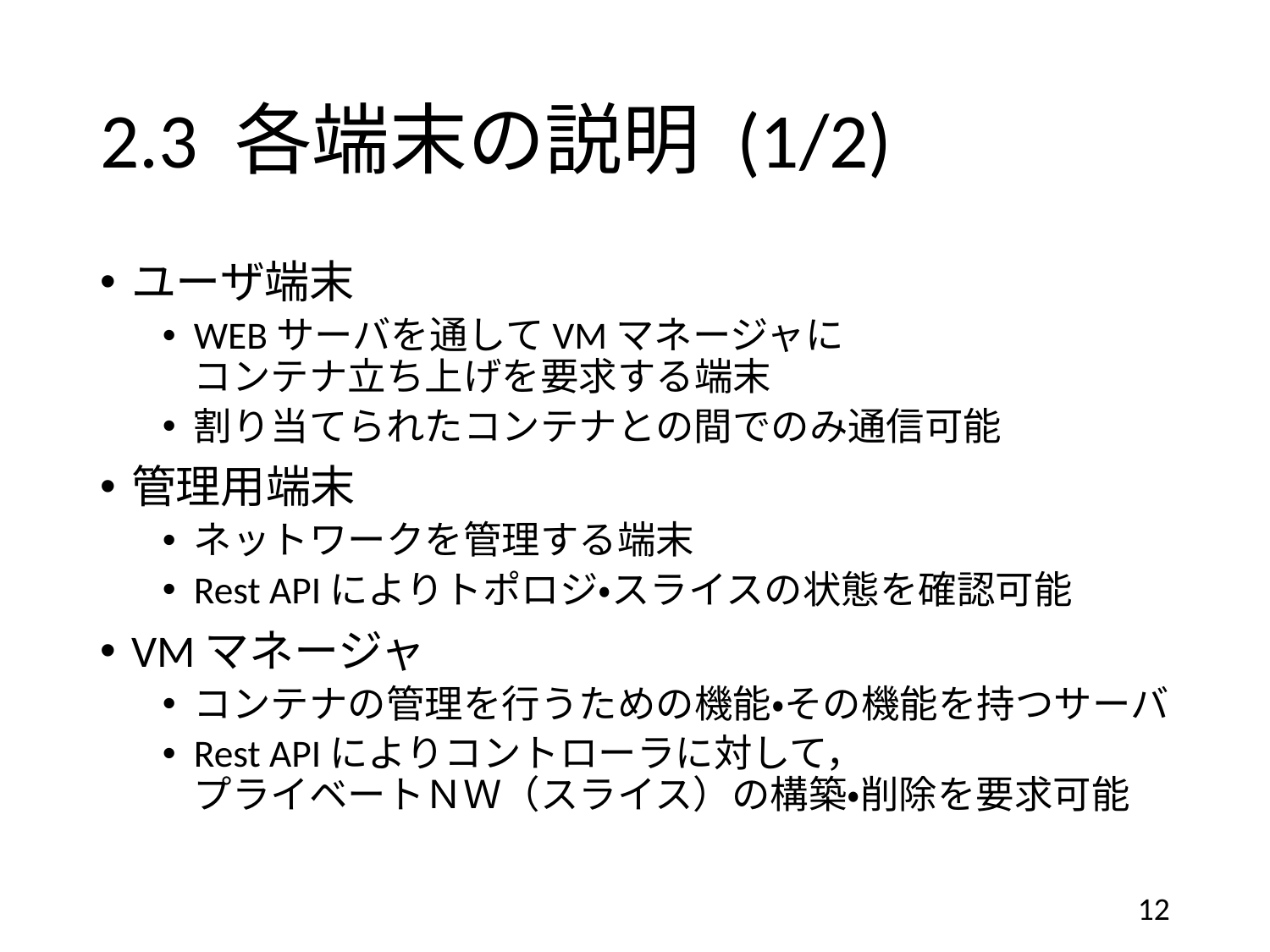

# 2.3 各端末の説明 (1/2)
ユーザ端末
WEBサーバを通してVMマネージャに
コンテナ立ち上げを要求する端末
割り当てられたコンテナとの間でのみ通信可能
管理用端末
ネットワークを管理する端末
Rest APIによりトポロジ・スライスの状態を確認可能
VMマネージャ
コンテナの管理を行うための機能・その機能を持つサーバ
Rest APIによりコントローラに対して，
プライベートＮＷ（スライス）の構築・削除を要求可能
12